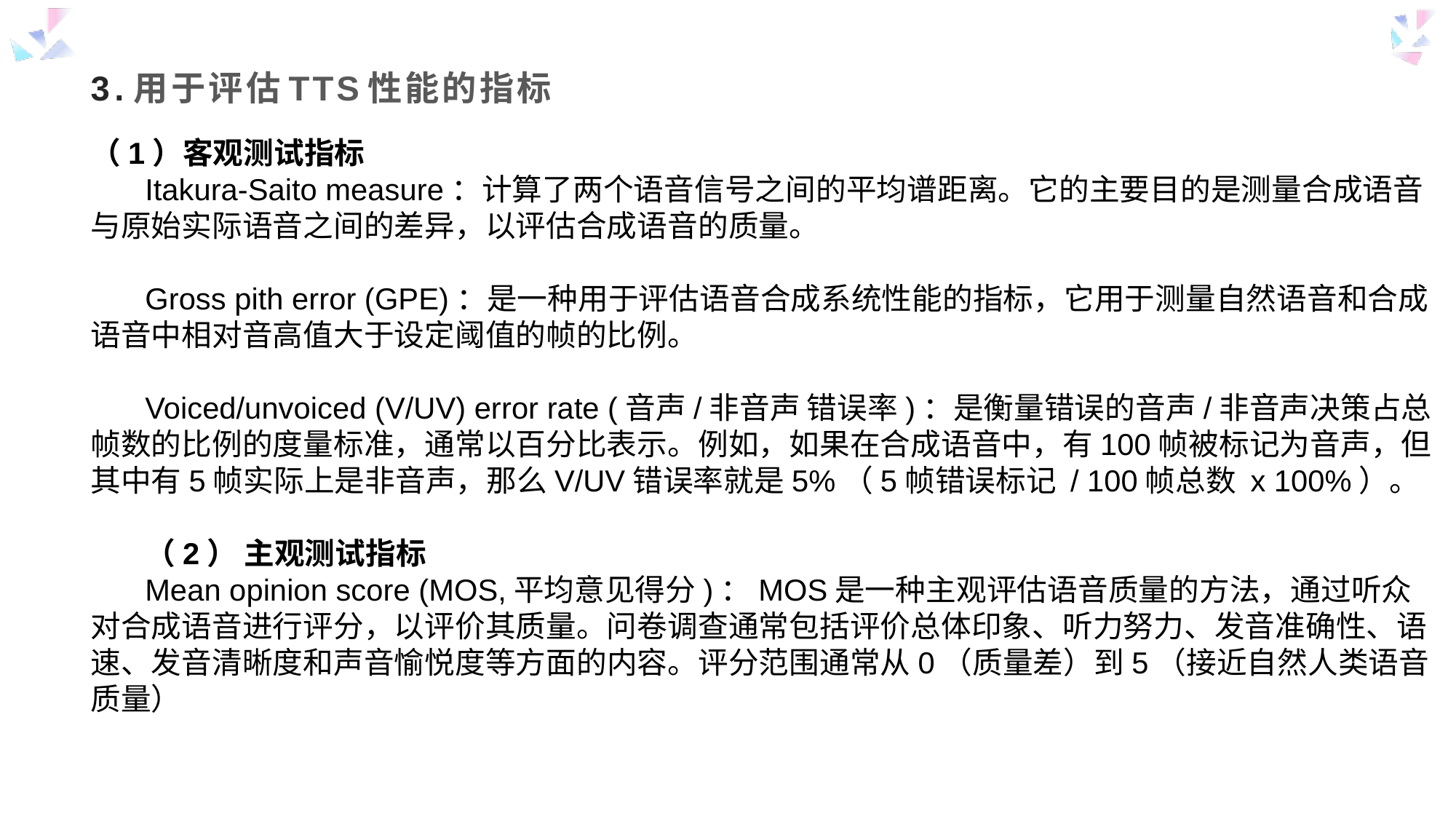

# 3.用于评估TTS性能的指标
（1）客观测试指标
Itakura‑Saito measure：计算了两个语音信号之间的平均谱距离。它的主要目的是测量合成语音与原始实际语音之间的差异，以评估合成语音的质量。

Gross pith error (GPE)：是一种用于评估语音合成系统性能的指标，它用于测量自然语音和合成语音中相对音高值大于设定阈值的帧的比例。

Voiced/unvoiced (V/UV) error rate (音声/非音声 错误率)：是衡量错误的音声/非音声决策占总帧数的比例的度量标准，通常以百分比表示。例如，如果在合成语音中，有100帧被标记为音声，但其中有5帧实际上是非音声，那么V/UV错误率就是5%（5帧错误标记 / 100帧总数 x 100%）。

（2） 主观测试指标
Mean opinion score (MOS,平均意见得分)：MOS是一种主观评估语音质量的方法，通过听众对合成语音进行评分，以评价其质量。问卷调查通常包括评价总体印象、听力努力、发音准确性、语速、发音清晰度和声音愉悦度等方面的内容。评分范围通常从0（质量差）到5（接近自然人类语音质量）